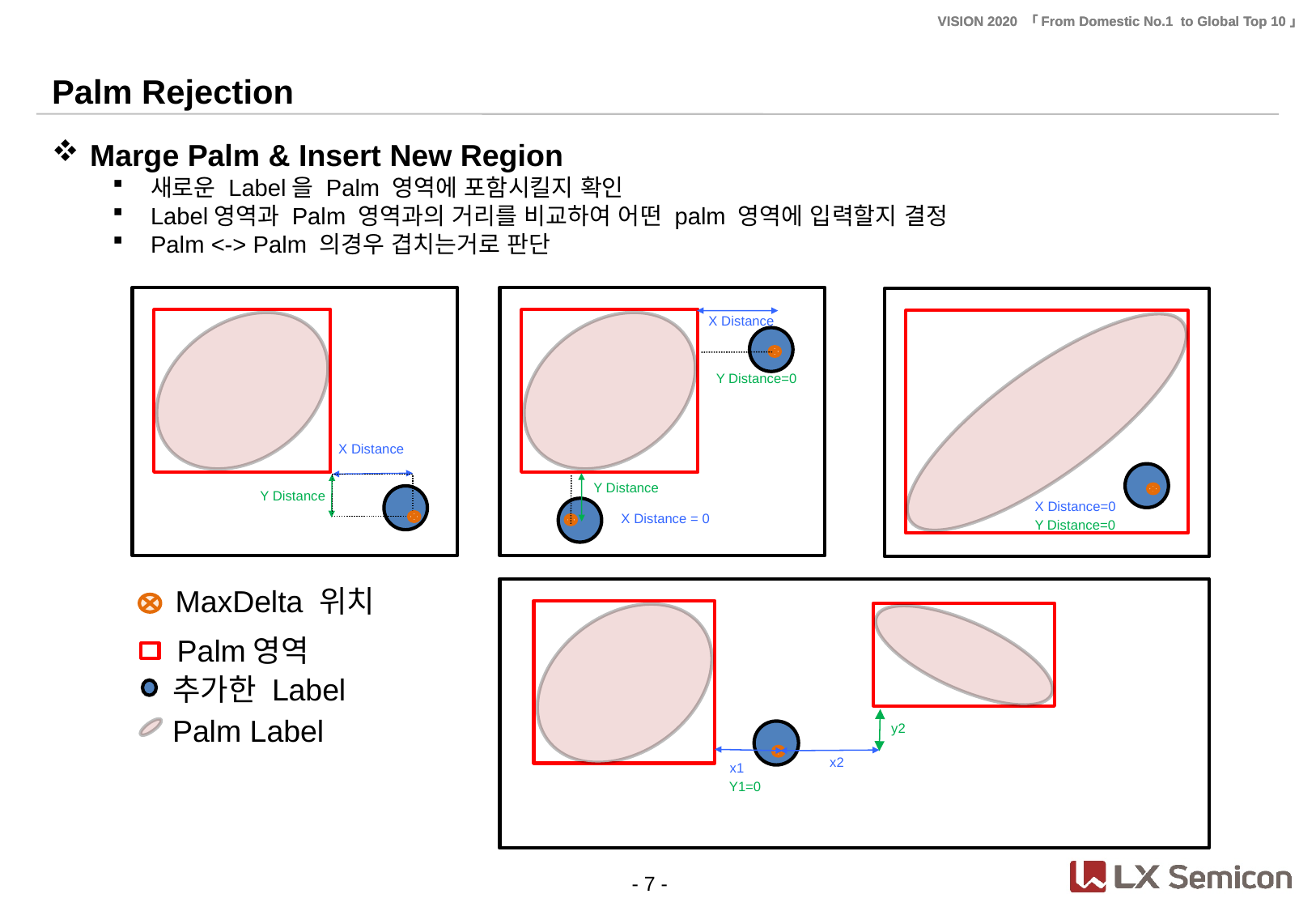

Palm Rejection
Marge Palm & Insert New Region
새로운 Label을 Palm 영역에 포함시킬지 확인
Label영역과 Palm 영역과의 거리를 비교하여 어떤 palm 영역에 입력할지 결정
Palm <-> Palm 의경우 겹치는거로 판단

X Distance

Y Distance=0

X Distance

Y Distance

Y Distance

X Distance=0

X Distance = 0
Y Distance=0

MaxDelta 위치

Palm영역

추가한 Label

Palm Label
y2

x2
x1
Y1=0